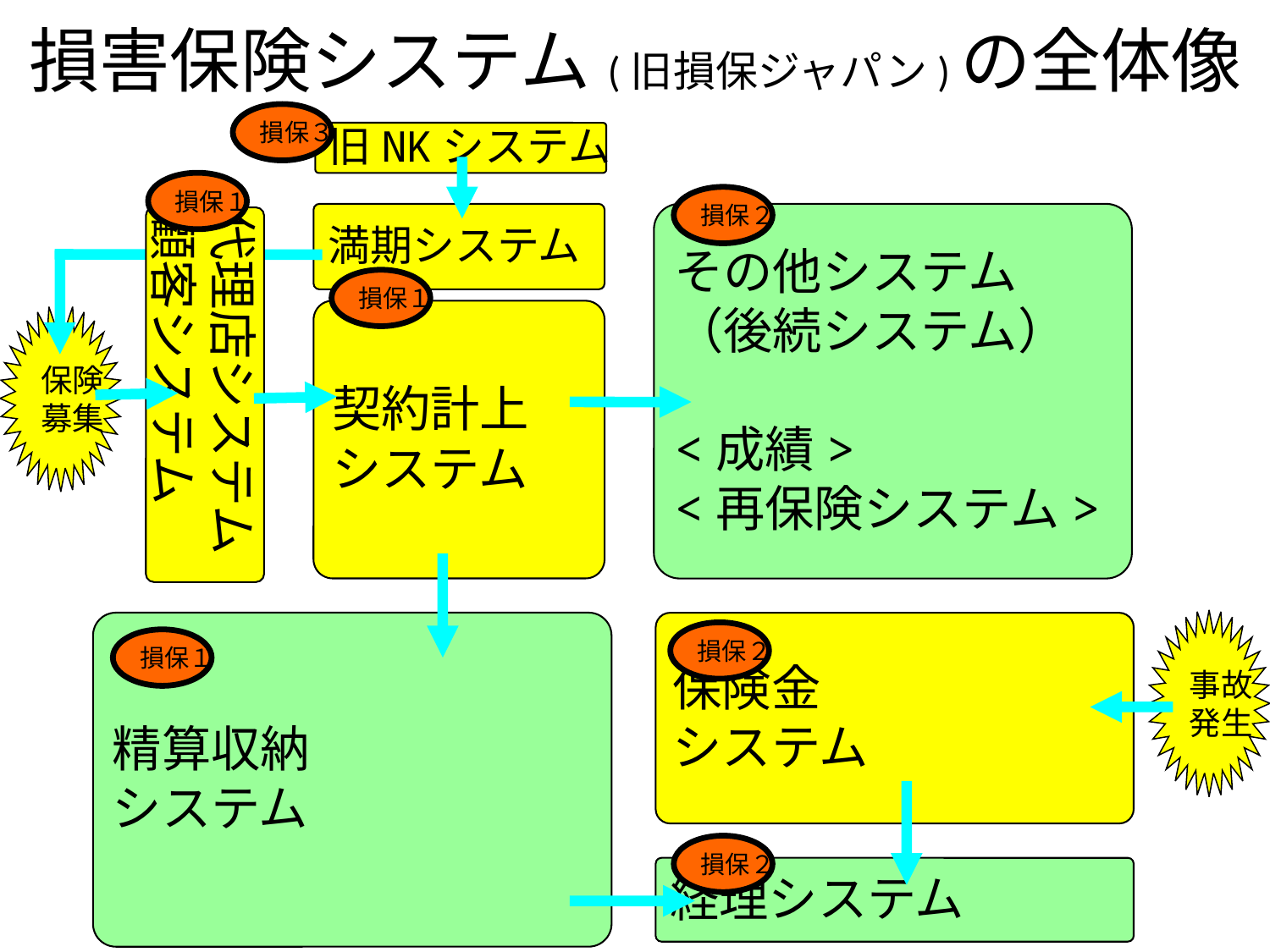

損害保険システム(旧損保ジャパン)の全体像
損保３
旧NKシステム

損保１
損保２
満期システム
その他システム
（後続システム）
<成績>
<再保険システム>
代理店システム
顧客システム

損保１
契約計上
システム
保険
募集

事故
発生
精算収納
システム
保険金
システム
損保２
損保１

損保２
経理システム